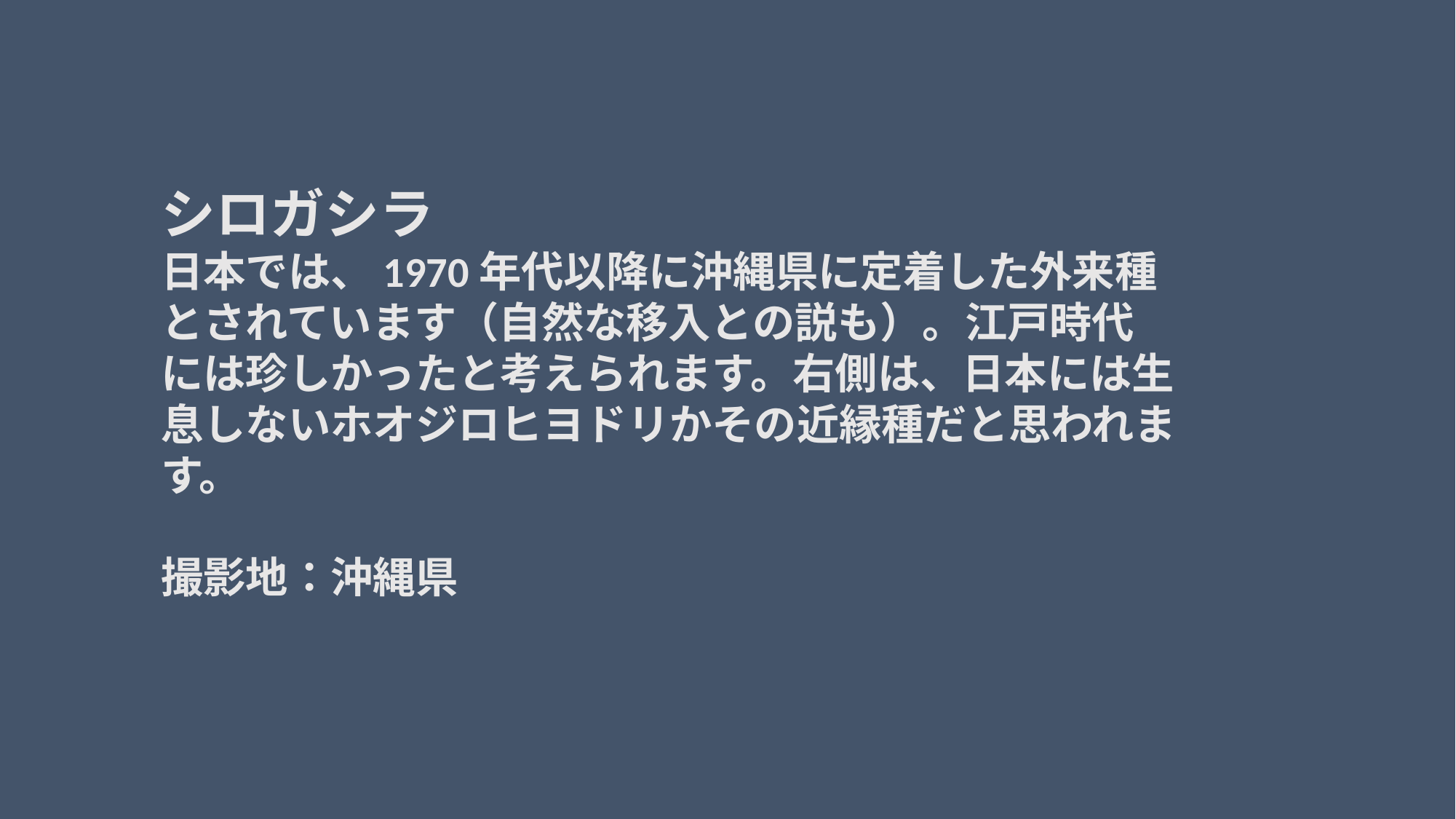

シロガシラ
日本では、1970年代以降に沖縄県に定着した外来種とされています（自然な移入との説も）。江戸時代には珍しかったと考えられます。右側は、日本には生息しないホオジロヒヨドリかその近縁種だと思われます。

撮影地：沖縄県